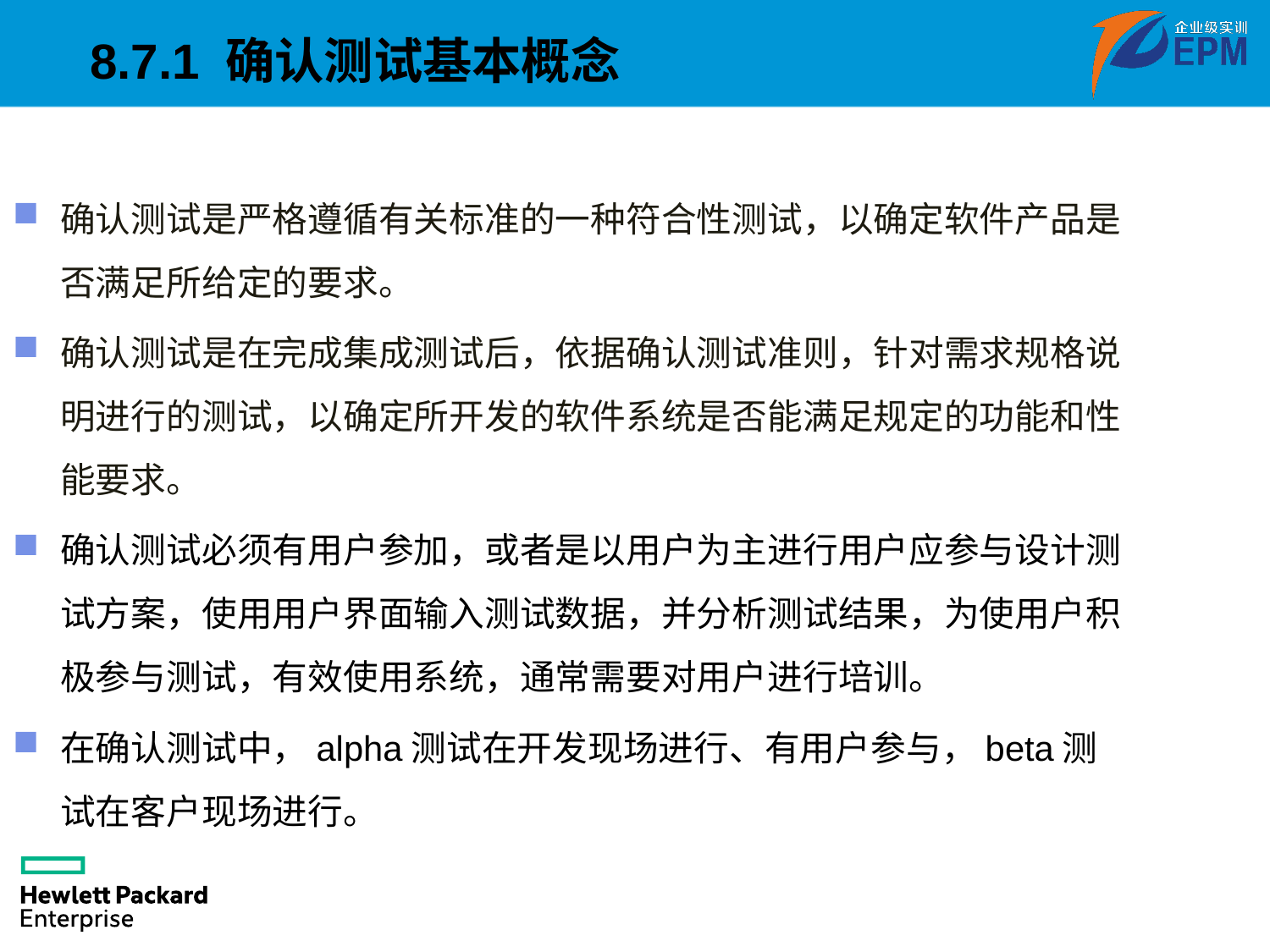

8.7.1 确认测试基本概念
确认测试是严格遵循有关标准的一种符合性测试，以确定软件产品是否满足所给定的要求。
确认测试是在完成集成测试后，依据确认测试准则，针对需求规格说明进行的测试，以确定所开发的软件系统是否能满足规定的功能和性能要求。
确认测试必须有用户参加，或者是以用户为主进行用户应参与设计测试方案，使用用户界面输入测试数据，并分析测试结果，为使用户积极参与测试，有效使用系统，通常需要对用户进行培训。
在确认测试中，alpha测试在开发现场进行、有用户参与，beta测试在客户现场进行。